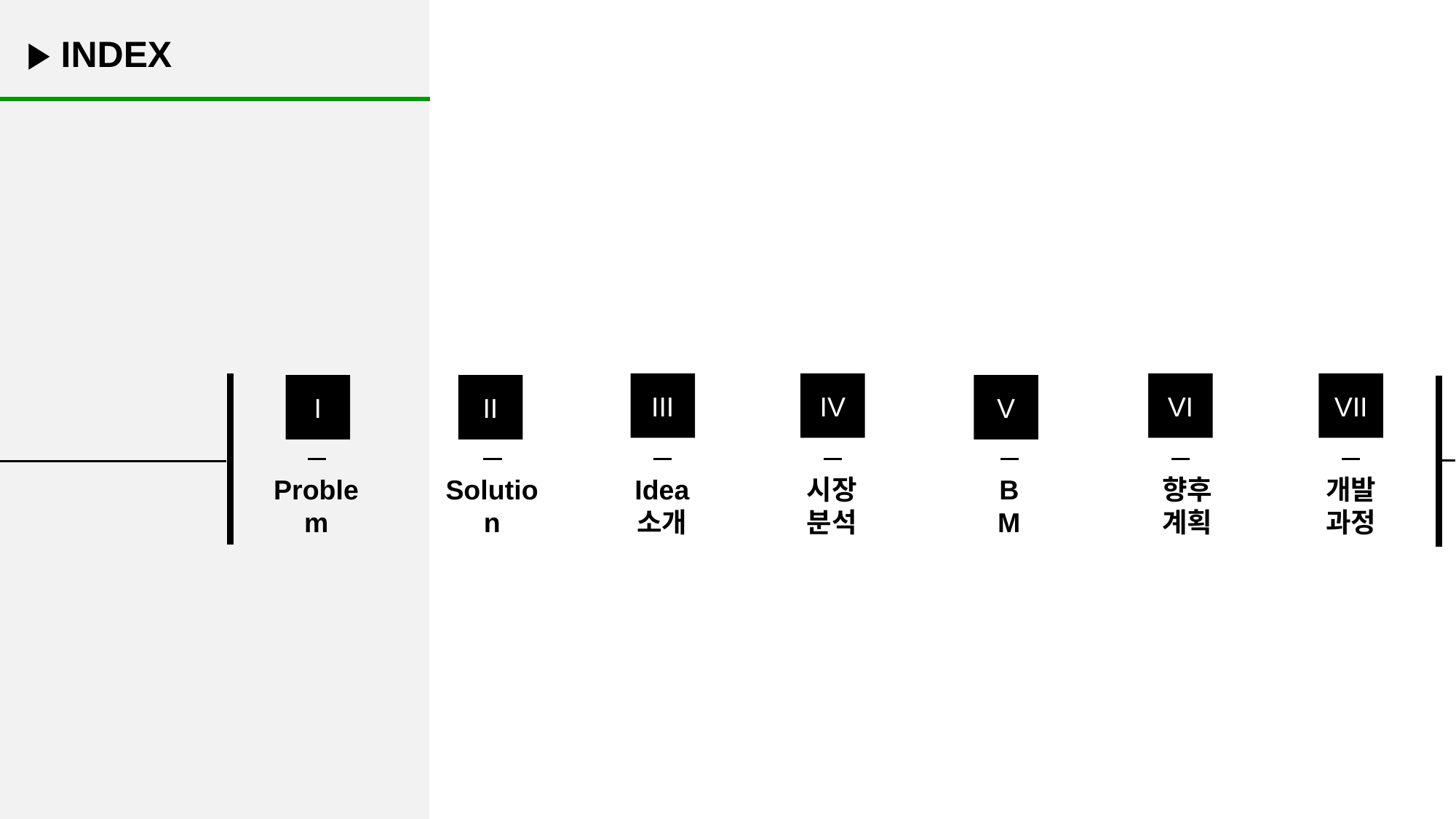

▶ INDEX
III
Idea 소개
IV
시장 분석
VI
향후 계획
VII
개발 과정
I
Problem
II
Solution
V
BM